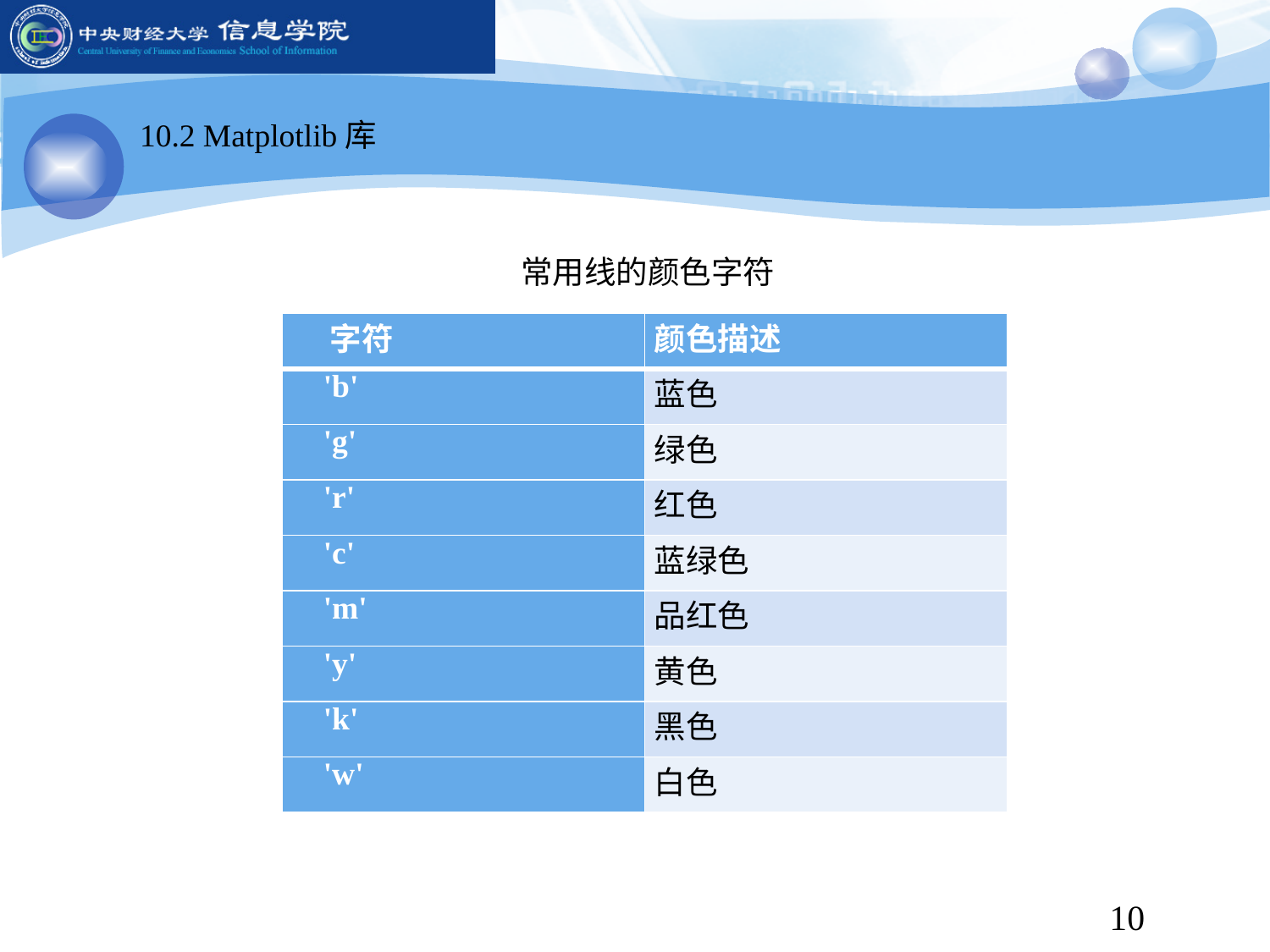

10.2 Matplotlib库
常用线的颜色字符
| 字符 | 颜色描述 |
| --- | --- |
| 'b' | 蓝色 |
| 'g' | 绿色 |
| 'r' | 红色 |
| 'c' | 蓝绿色 |
| 'm' | 品红色 |
| 'y' | 黄色 |
| 'k' | 黑色 |
| 'w' | 白色 |